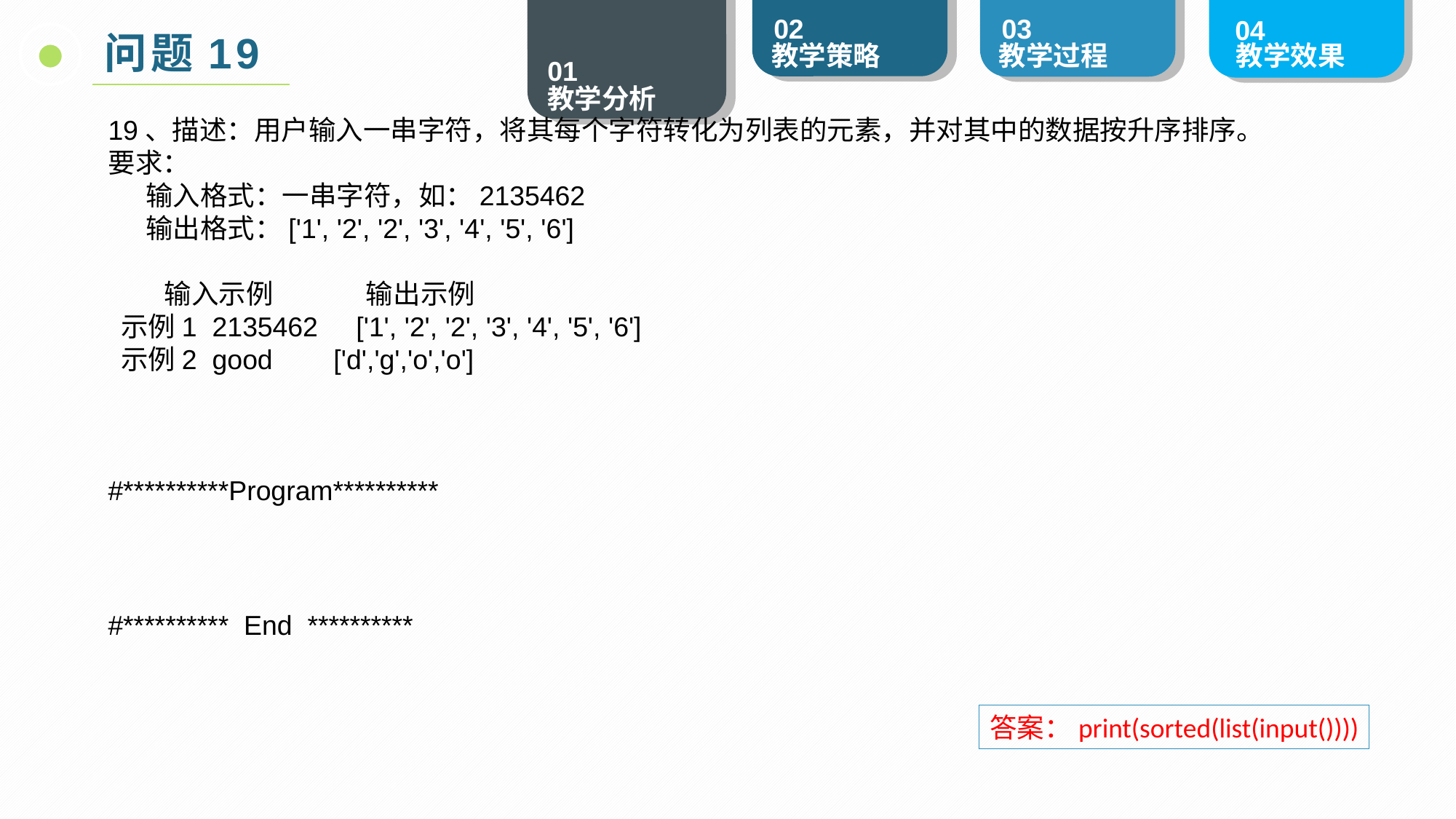

问题19

19、描述：用户输入一串字符，将其每个字符转化为列表的元素，并对其中的数据按升序排序。
要求：
     输入格式：一串字符，如：2135462
     输出格式：['1', '2', '2', '3', '4', '5', '6']

        输入示例               输出示例
 示例1  2135462     ['1', '2', '2', '3', '4', '5', '6']
 示例2  good        ['d','g','o','o']

#**********Program**********

#**********  End  **********
答案：print(sorted(list(input())))